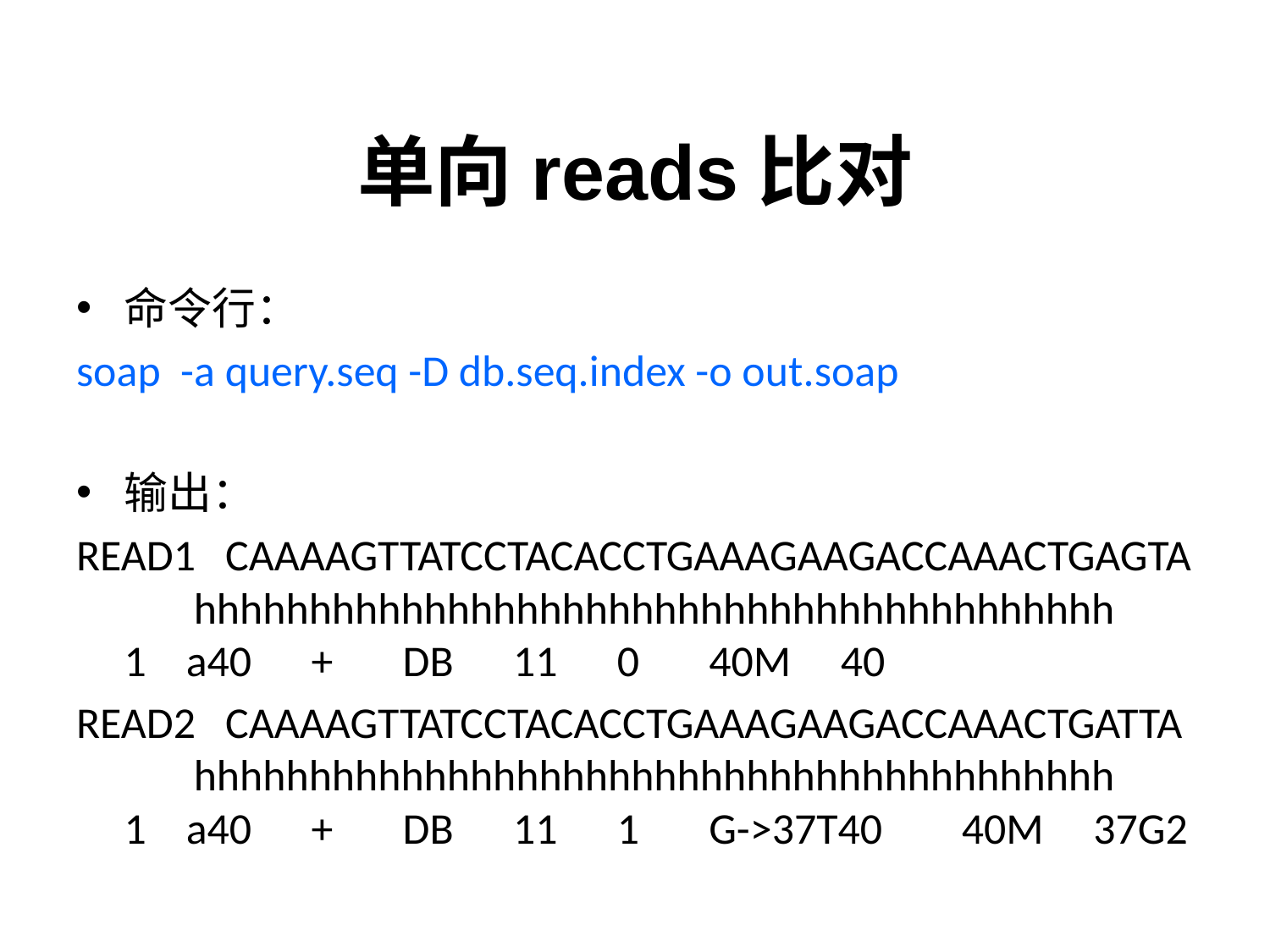

# 单向reads比对
命令行：
soap  -a query.seq -D db.seq.index -o out.soap

输出：
READ1   CAAAAGTTATCCTACACCTGAAAGAAGACCAAACTGAGTA        hhhhhhhhhhhhhhhhhhhhhhhhhhhhhhhhhhhhhhhh        1    a40      +       DB      11      0       40M     40
READ2   CAAAAGTTATCCTACACCTGAAAGAAGACCAAACTGATTA        hhhhhhhhhhhhhhhhhhhhhhhhhhhhhhhhhhhhhhhh        1    a40      +       DB      11      1       G->37T40        40M     37G2